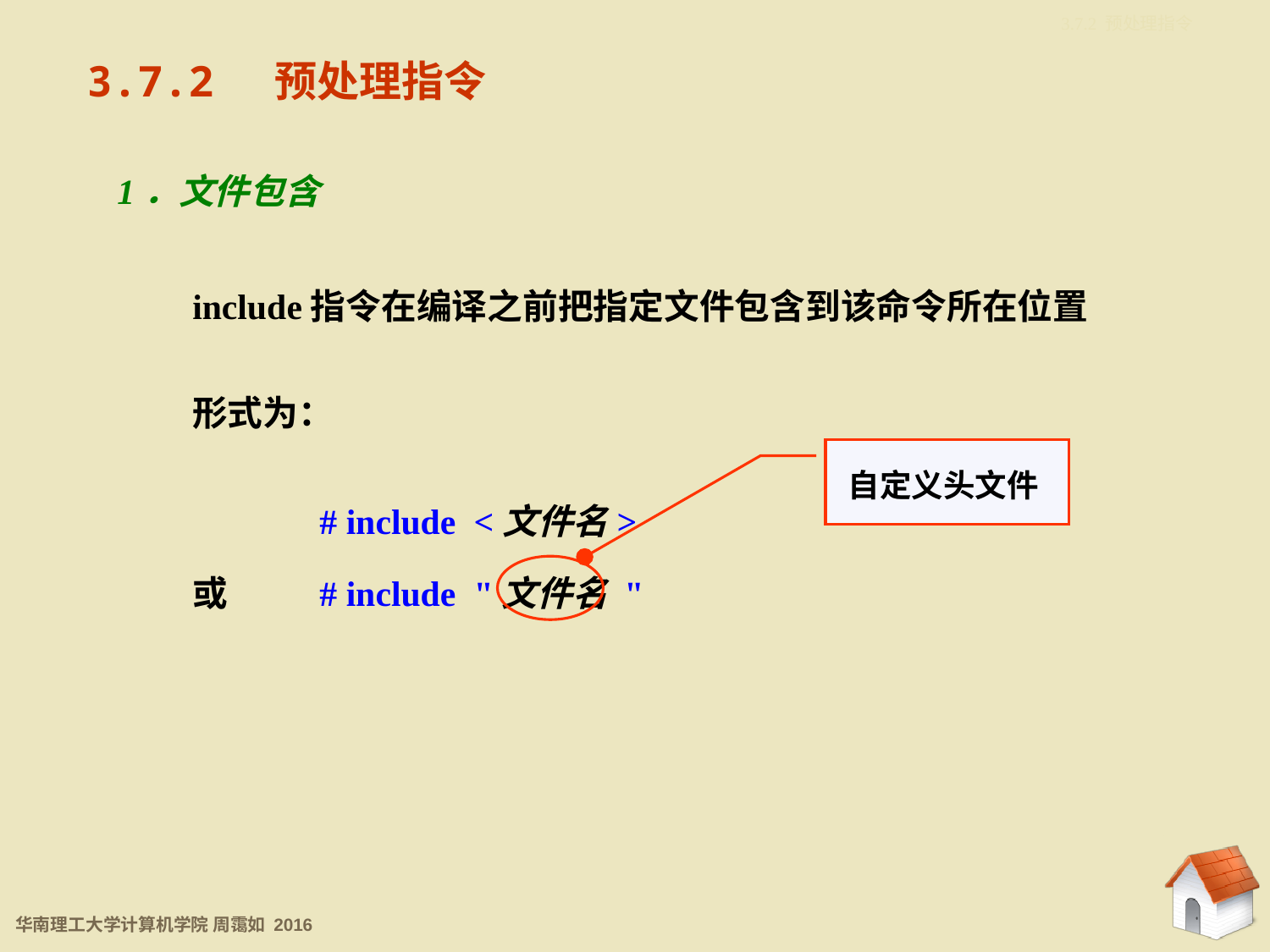

3.7.2 预处理指令
3.7.2  预处理指令
1．文件包含
include指令在编译之前把指定文件包含到该命令所在位置
形式为：
自定义头文件
	# include  <文件名>
或	# include  "文件名 "